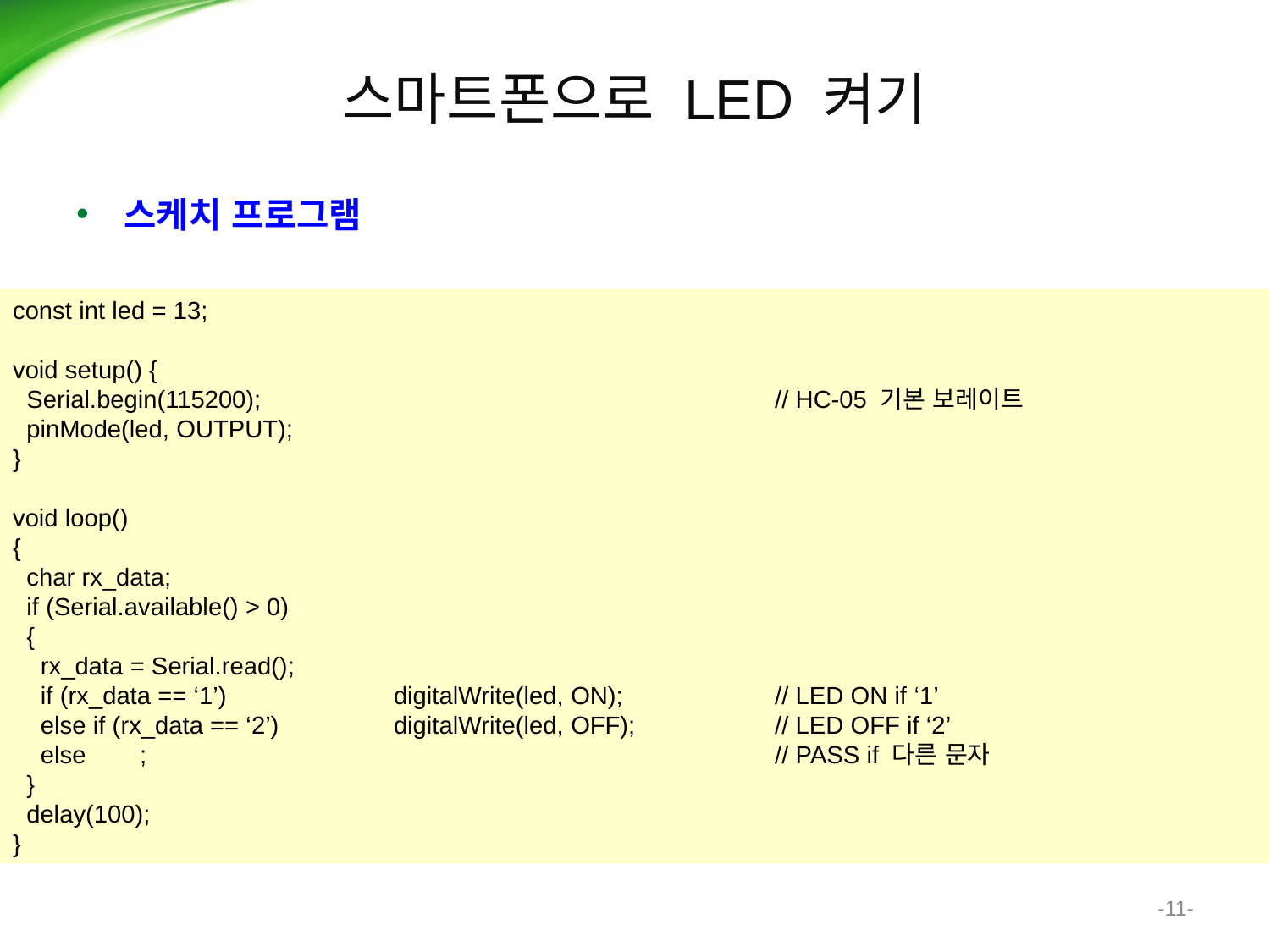

# 스마트폰으로 LED 켜기
스케치 프로그램
const int led = 13;

void setup() {
  Serial.begin(115200);					// HC-05 기본 보레이트
  pinMode(led, OUTPUT);
}

void loop()
{
  char rx_data;
  if (Serial.available() > 0)
  {
    rx_data = Serial.read();
    if (rx_data == ‘1’)		digitalWrite(led, ON);		// LED ON if ‘1’
    else if (rx_data == ‘2’)	digitalWrite(led, OFF);		// LED OFF if ‘2’
    else	;					// PASS if 다른 문자
  }
  delay(100);
}
-11-